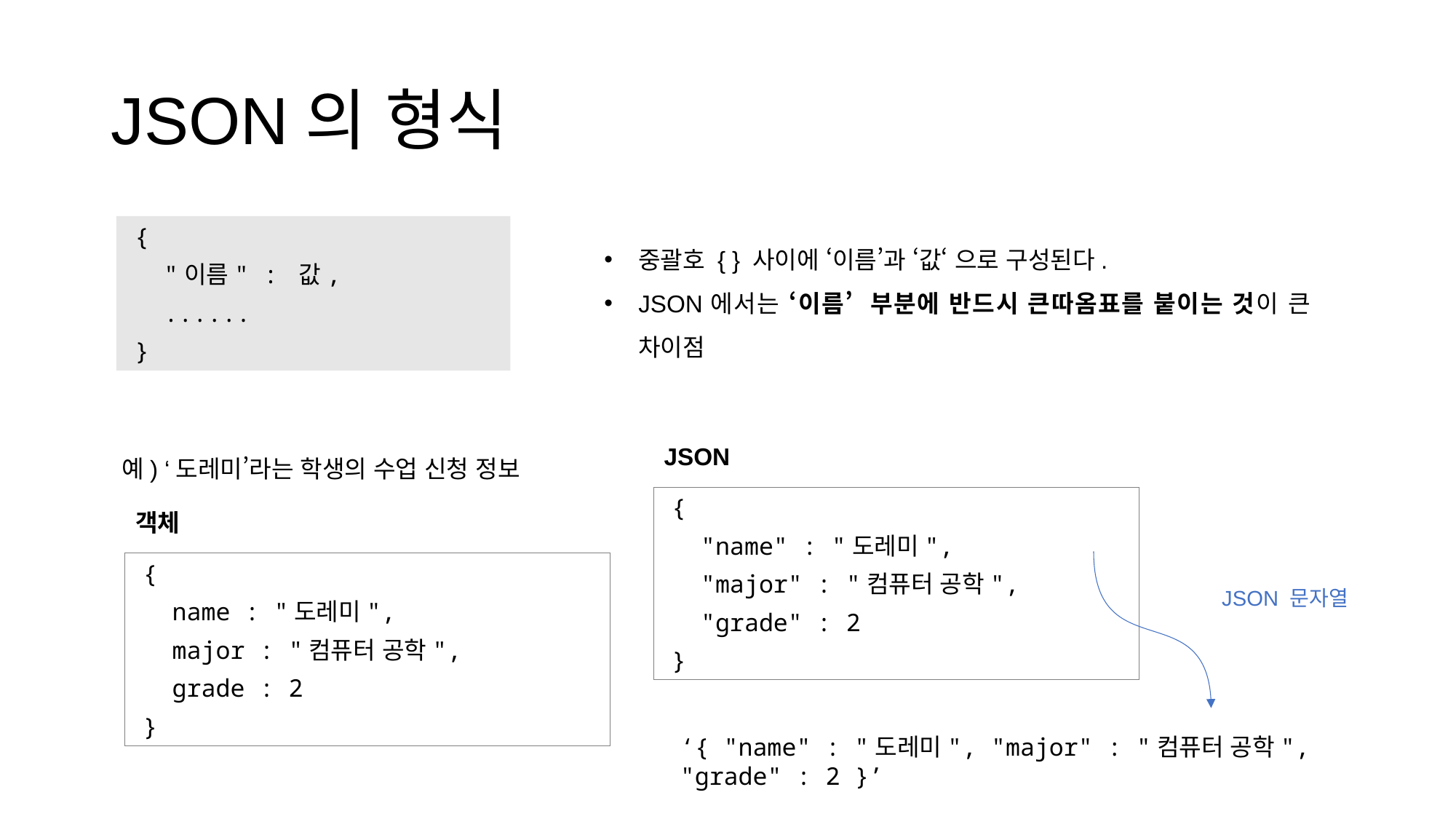

# JSON의 형식
{
  "이름" : 값,
  ......
}
중괄호 { } 사이에 ‘이름’과 ‘값‘ 으로 구성된다.
JSON에서는 ‘이름’  부분에 반드시 큰따옴표를 붙이는 것이 큰 차이점
JSON
예) ‘도레미’라는 학생의 수업 신청 정보
{
  "name" : "도레미",
  "major" : "컴퓨터 공학",
  "grade" : 2
}
객체
{
  name : "도레미",
  major : "컴퓨터 공학",
  grade : 2
}
JSON 문자열
‘{ "name" : "도레미", "major" : "컴퓨터 공학", "grade" : 2 }’